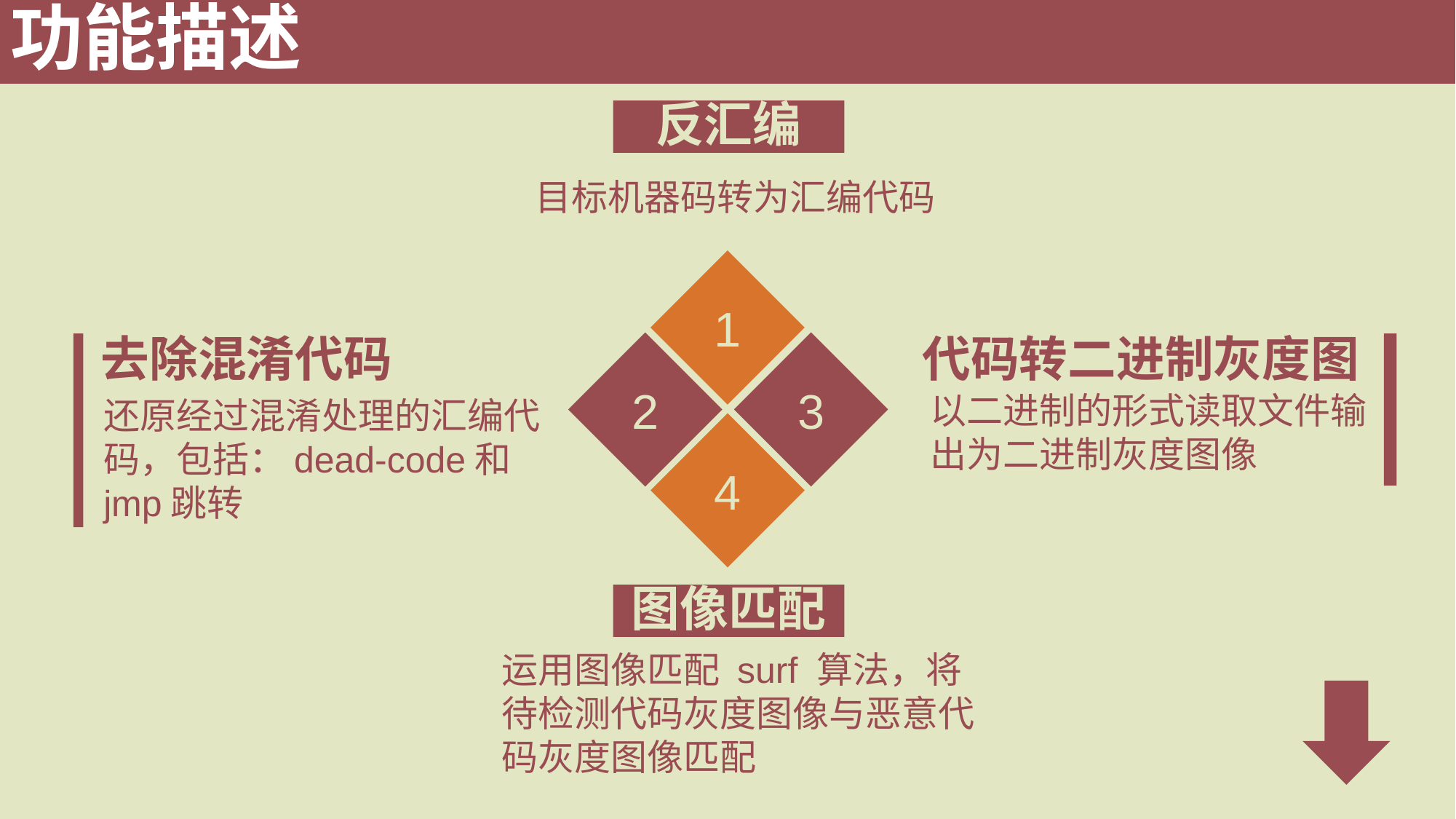

功能描述

反汇编

目标机器码转为汇编代码
1
去除混淆代码
代码转二进制灰度图

2
3

以二进制的形式读取文件输出为二进制灰度图像
还原经过混淆处理的汇编代码，包括：dead-code和jmp跳转
4
图像匹配

运用图像匹配 surf 算法，将待检测代码灰度图像与恶意代码灰度图像匹配